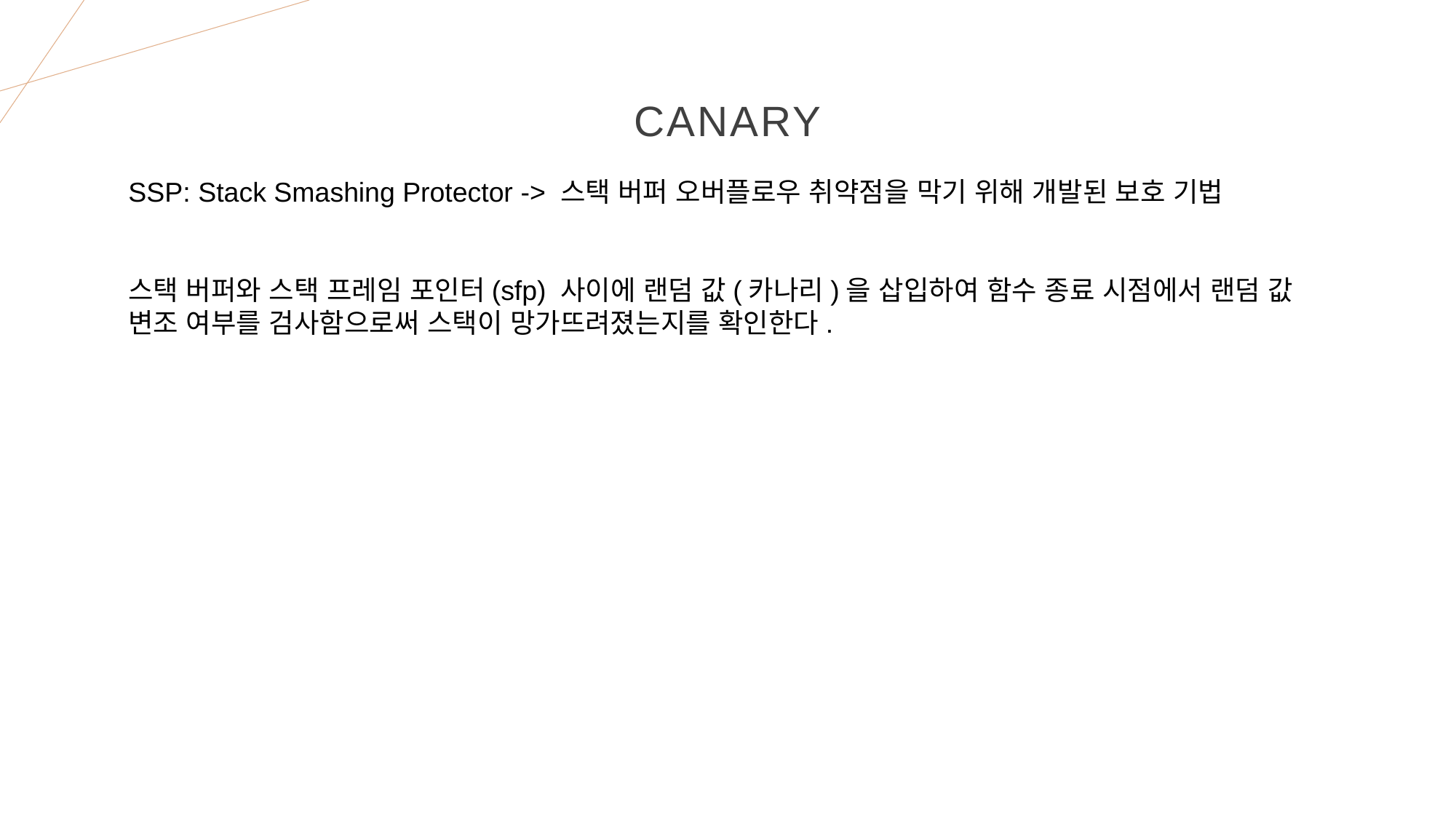

# Canary
SSP: Stack Smashing Protector -> 스택 버퍼 오버플로우 취약점을 막기 위해 개발된 보호 기법

스택 버퍼와 스택 프레임 포인터(sfp) 사이에 랜덤 값(카나리)을 삽입하여 함수 종료 시점에서 랜덤 값 변조 여부를 검사함으로써 스택이 망가뜨려졌는지를 확인한다.